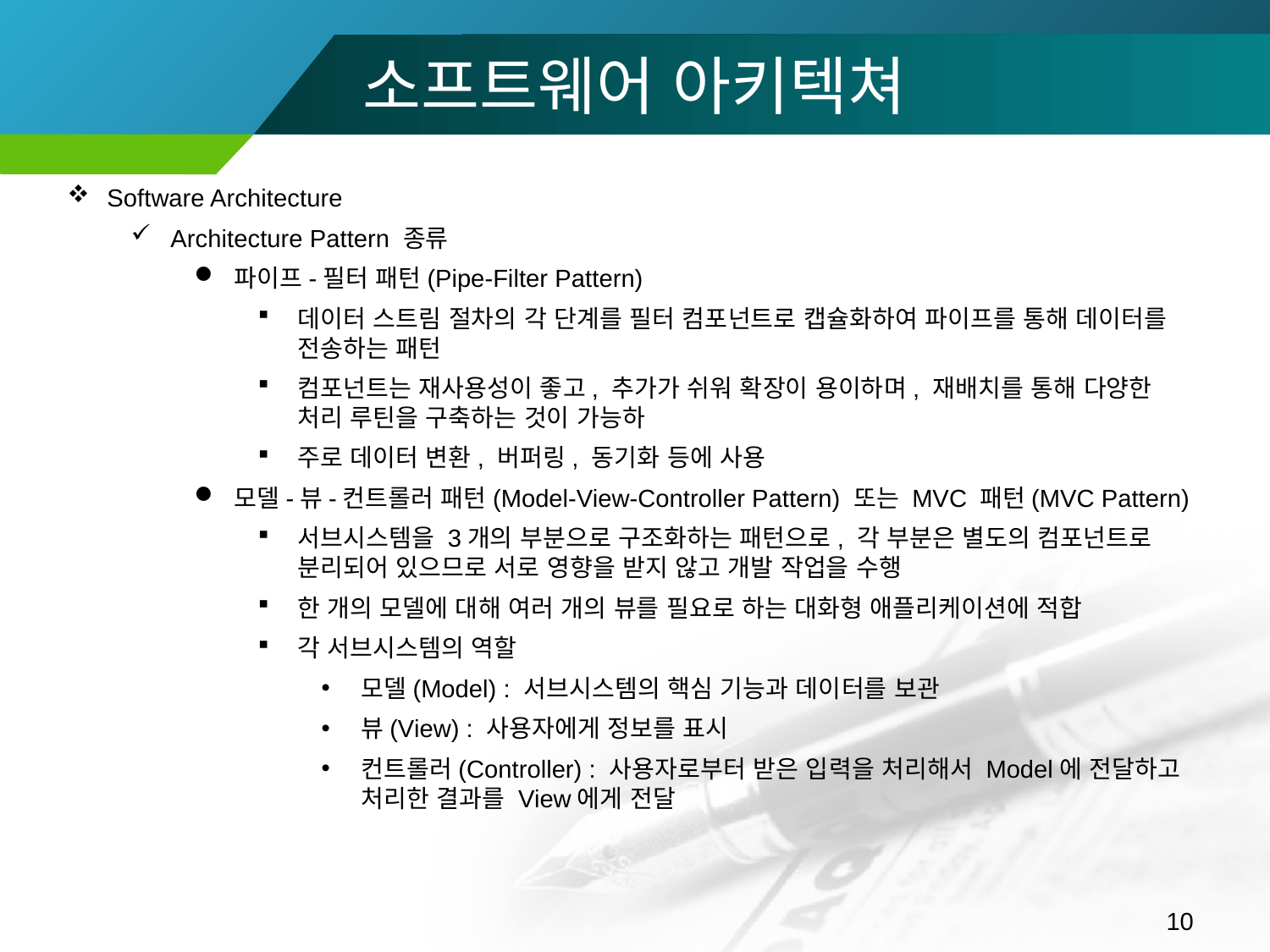

# 소프트웨어 아키텍쳐
Software Architecture
Architecture Pattern 종류
파이프-필터 패턴(Pipe-Filter Pattern)
데이터 스트림 절차의 각 단계를 필터 컴포넌트로 캡슐화하여 파이프를 통해 데이터를 전송하는 패턴
컴포넌트는 재사용성이 좋고, 추가가 쉬워 확장이 용이하며, 재배치를 통해 다양한 처리 루틴을 구축하는 것이 가능하
주로 데이터 변환, 버퍼링, 동기화 등에 사용
모델-뷰-컨트롤러 패턴(Model-View-Controller Pattern) 또는 MVC 패턴(MVC Pattern)
서브시스템을 3개의 부분으로 구조화하는 패턴으로, 각 부분은 별도의 컴포넌트로 분리되어 있으므로 서로 영향을 받지 않고 개발 작업을 수행
한 개의 모델에 대해 여러 개의 뷰를 필요로 하는 대화형 애플리케이션에 적합
각 서브시스템의 역할
모델(Model) : 서브시스템의 핵심 기능과 데이터를 보관
뷰(View) : 사용자에게 정보를 표시
컨트롤러(Controller) : 사용자로부터 받은 입력을 처리해서 Model에 전달하고 처리한 결과를 View에게 전달
10